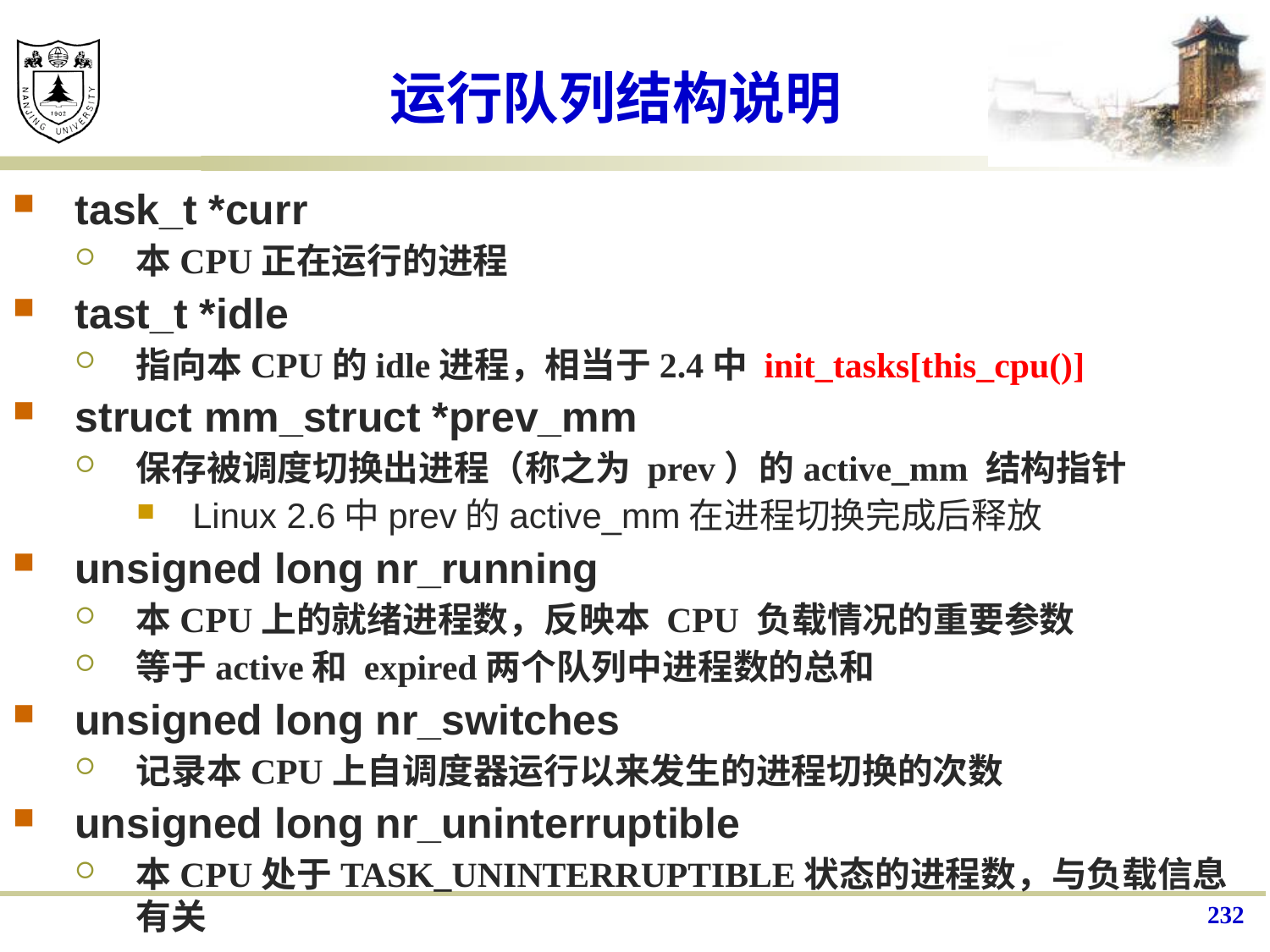

# 运行队列结构说明
task_t *curr
本CPU正在运行的进程
tast_t *idle
指向本CPU的idle进程，相当于2.4中 init_tasks[this_cpu()]
struct mm_struct *prev_mm
保存被调度切换出进程（称之为 prev）的active_mm 结构指针
Linux 2.6中prev的active_mm在进程切换完成后释放
unsigned long nr_running
本CPU上的就绪进程数，反映本 CPU 负载情况的重要参数
等于active和 expired两个队列中进程数的总和
unsigned long nr_switches
记录本CPU上自调度器运行以来发生的进程切换的次数
unsigned long nr_uninterruptible
本CPU处于TASK_UNINTERRUPTIBLE状态的进程数，与负载信息有关
232